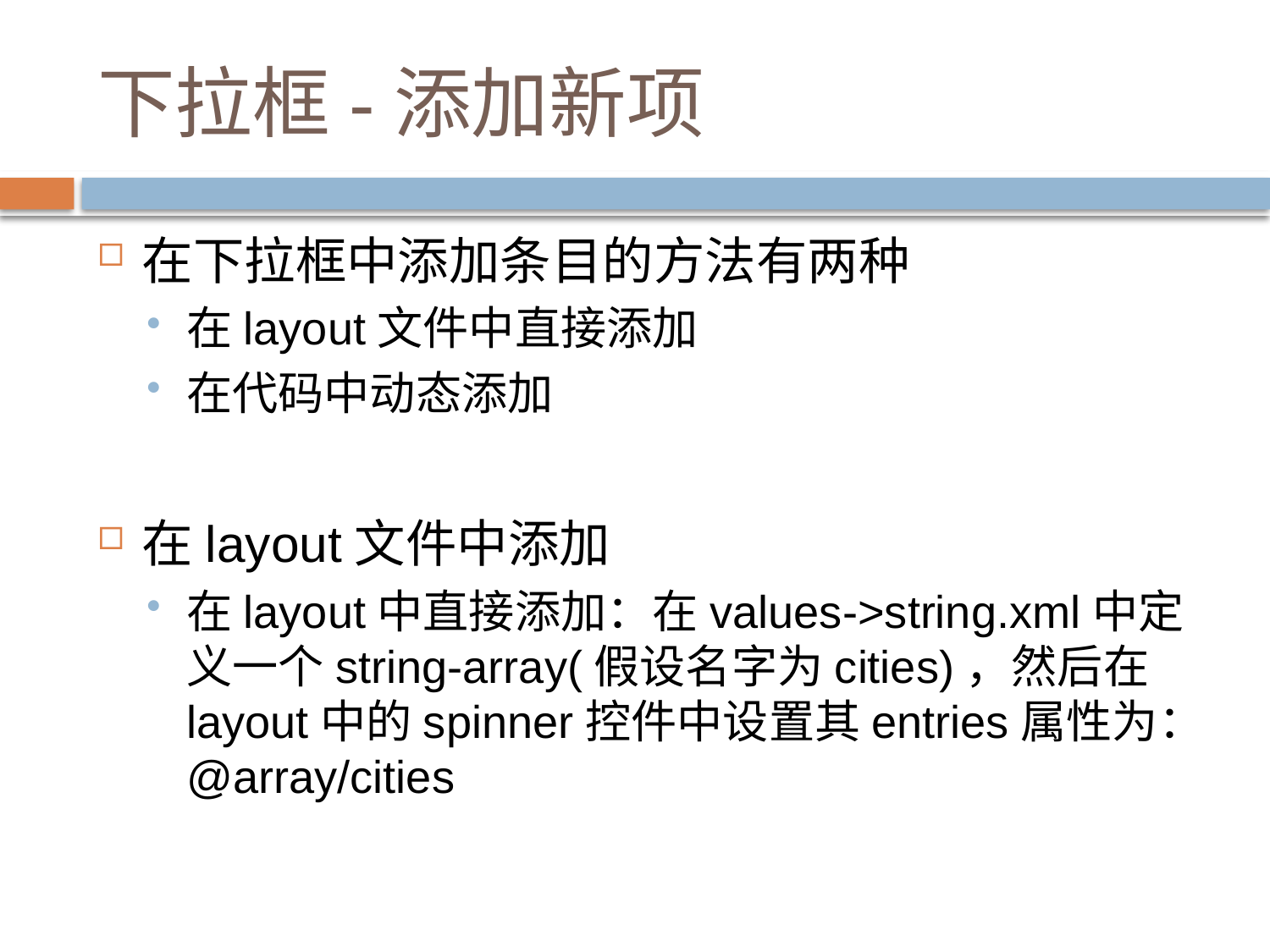

# 下拉框-添加新项
在下拉框中添加条目的方法有两种
在layout文件中直接添加
在代码中动态添加

在layout文件中添加
在layout中直接添加：在values->string.xml中定义一个string-array(假设名字为cities)，然后在layout中的spinner控件中设置其entries属性为：@array/cities